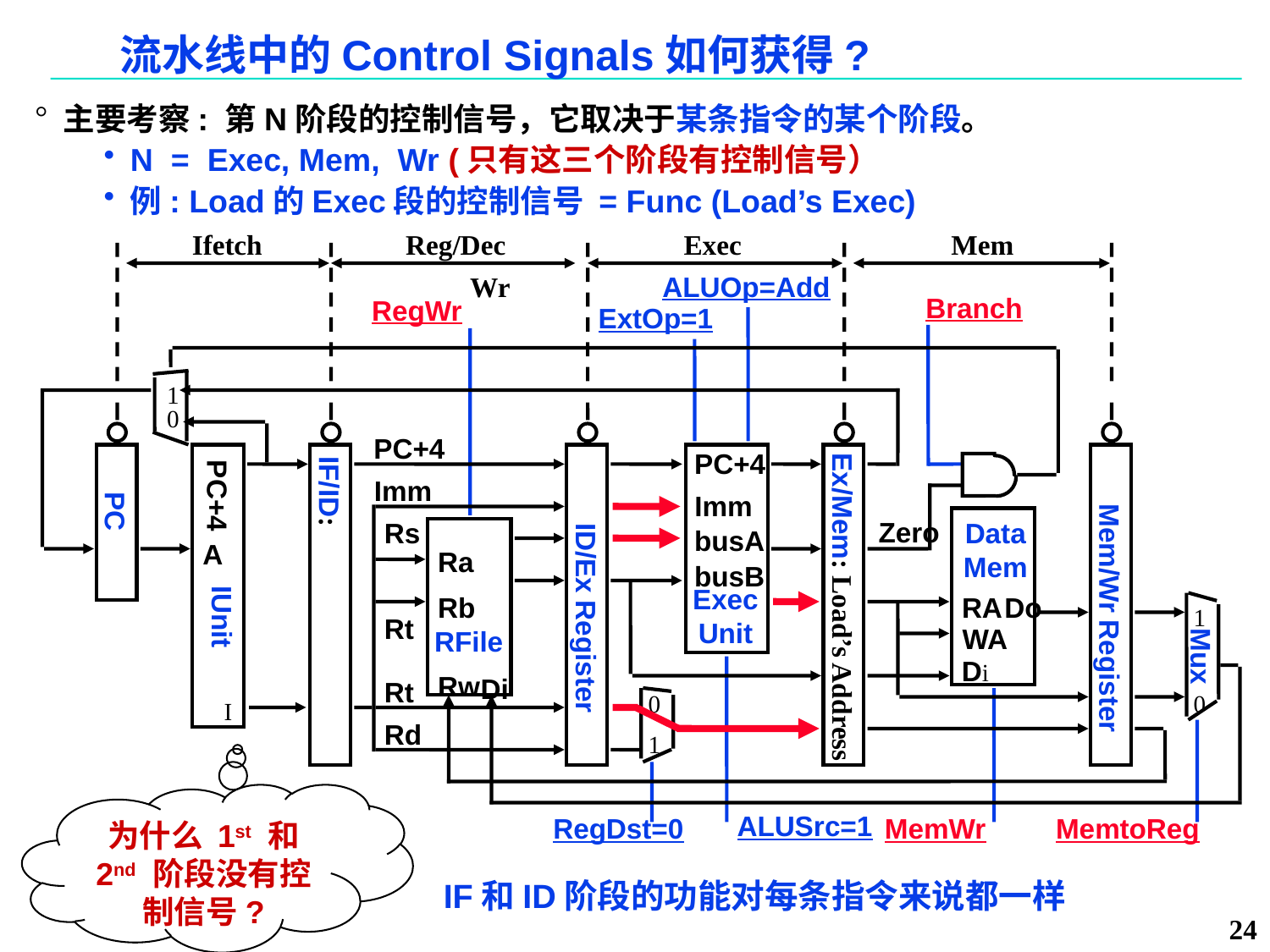

# 流水线中的Control Signals如何获得?
主要考察: 第N阶段的控制信号，它取决于某条指令的某个阶段。
N  =  Exec, Mem,  Wr (只有这三个阶段有控制信号）
例: Load的Exec段的控制信号 = Func (Load’s Exec)
Ifetch
Reg/Dec
Exec
Mem

Wr

ALUOp=Add

Branch
RegWr
ExtOp=1

1

0

PC+4
PC+4

Imm
IF/ID:
PC+4

Imm

PC

Zero
Data
Mem
Rs
busA

A

Ra

busB

Exec
Unit

RA
Do
Rb
Ex/Mem: Load’s Address

1

Mux
0

IUnit
ID/Ex Register
Mem/Wr Register

Rt

WA
RFile

Di

Rw
Di

Rt

0

I

Rd

1

ALUSrc=1
RegDst=0
MemWr
MemtoReg
为什么 1st 和 2nd 阶段没有控制信号?
IF和ID阶段的功能对每条指令来说都一样